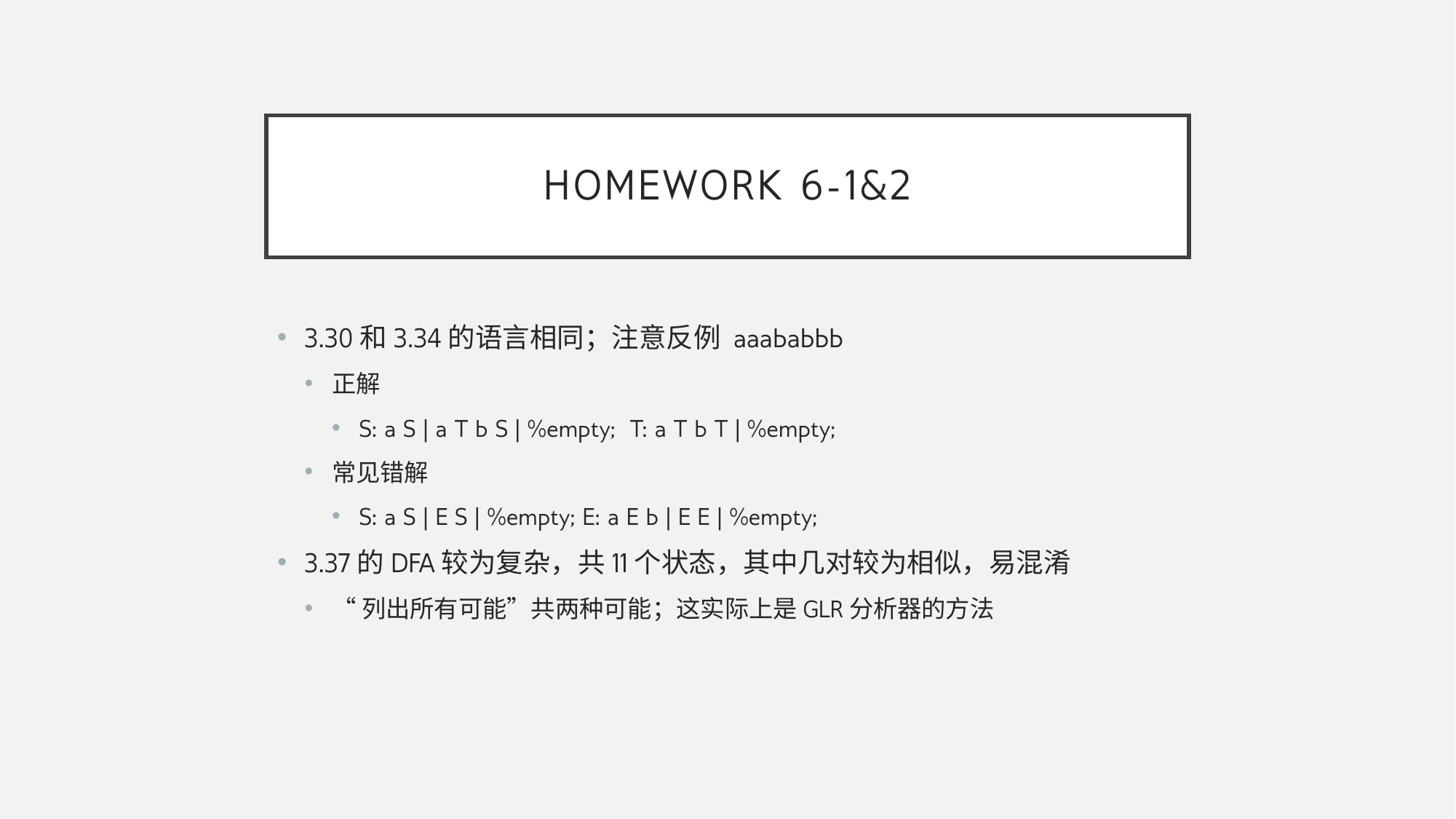

# Homework 6-1&2
3.30和3.34的语言相同；注意反例 aaababbb
正解
S: a S | a T b S | %empty;  T: a T b T | %empty;
常见错解
S: a S | E S | %empty; E: a E b | E E | %empty;
3.37的DFA较为复杂，共11个状态，其中几对较为相似，易混淆
“列出所有可能”共两种可能；这实际上是GLR分析器的方法